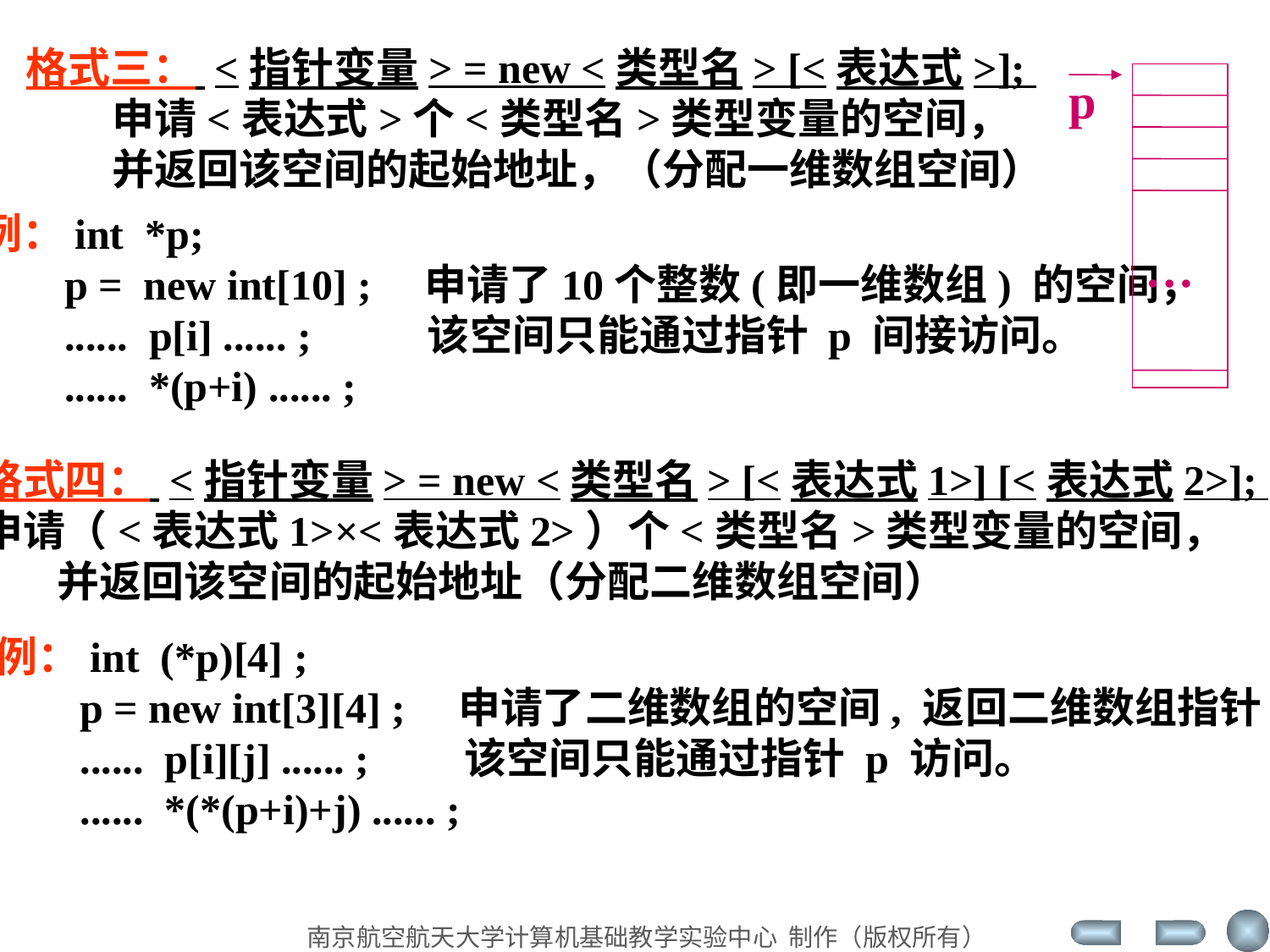

格式三： <指针变量> = new <类型名> [<表达式>];
        申请<表达式>个<类型名>类型变量的空间，
        并返回该空间的起始地址，（分配一维数组空间）
p

…

例：int  *p;
        p =  new int[10] ;    申请了10个整数(即一维数组) 的空间，
        ......  p[i] ...... ;          该空间只能通过指针 p 间接访问。
        ......  *(p+i) ...... ;
格式四： <指针变量> = new <类型名> [<表达式1>] [<表达式2>];
申请（<表达式1>×<表达式2>）个<类型名>类型变量的空间，
       并返回该空间的起始地址（分配二维数组空间）
例：int  (*p)[4] ;
        p = new int[3][4] ;    申请了二维数组的空间, 返回二维数组指针,
        ......  p[i][j] ...... ;        该空间只能通过指针 p 访问。
        ......  *(*(p+i)+j) ...... ;